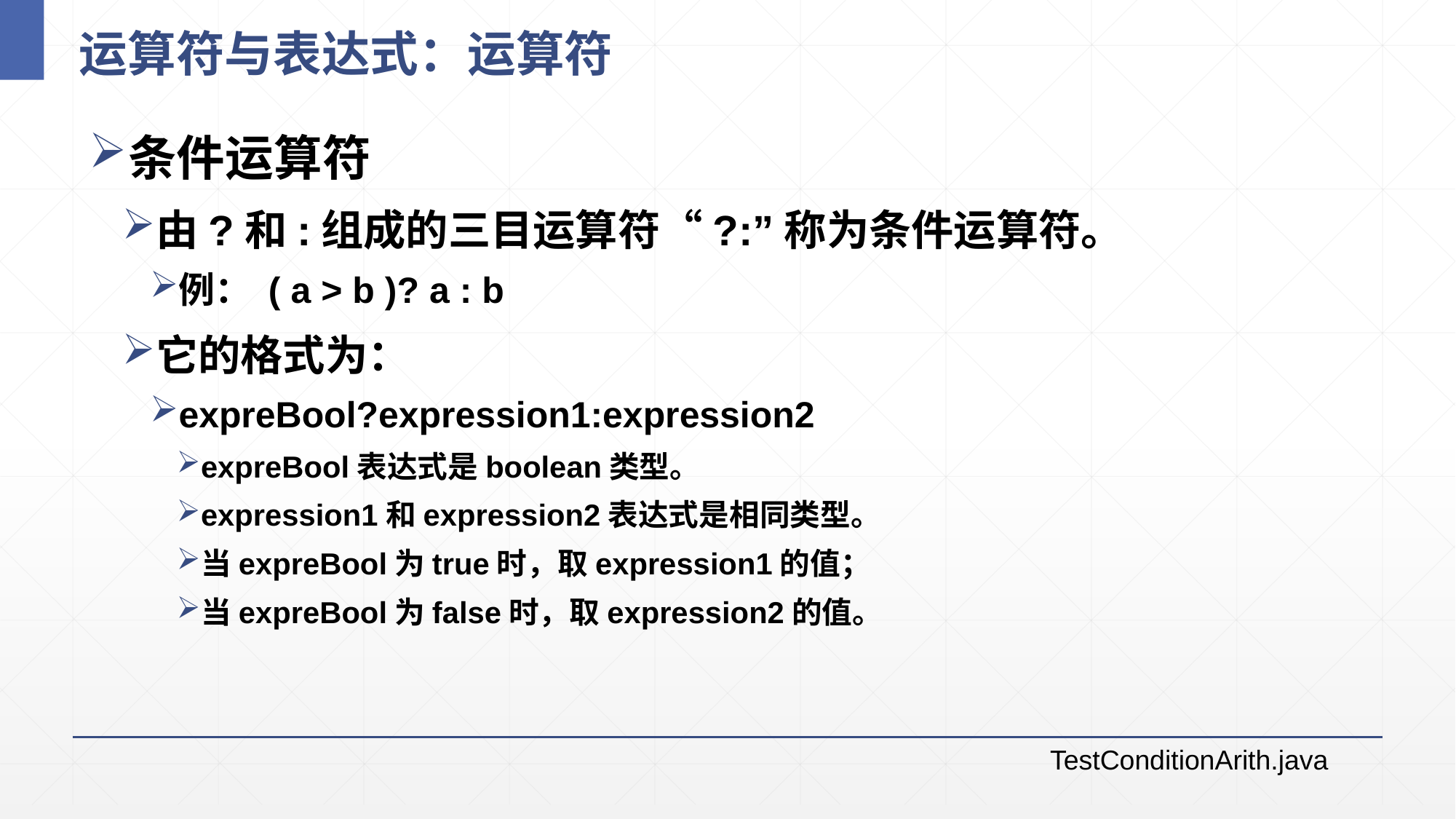

# 运算符与表达式：运算符
条件运算符
由?和:组成的三目运算符“?:”称为条件运算符。
例： ( a > b )? a : b
它的格式为：
expreBool?expression1:expression2
expreBool表达式是boolean类型。
expression1和expression2表达式是相同类型。
当expreBool为true时，取expression1的值；
当expreBool为false时，取expression2的值。

TestConditionArith.java